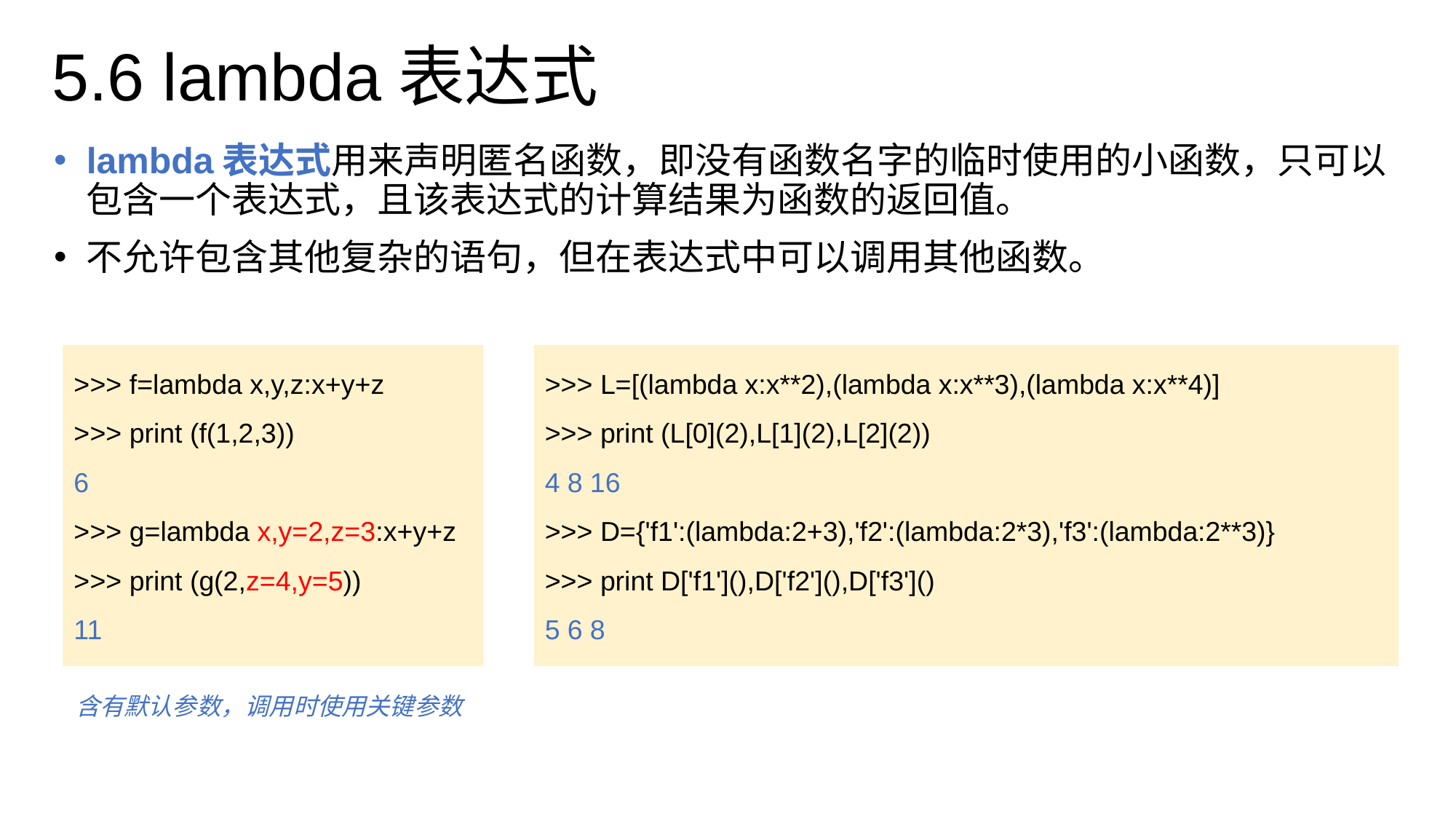

# 5.6 lambda表达式
lambda表达式用来声明匿名函数，即没有函数名字的临时使用的小函数，只可以包含一个表达式，且该表达式的计算结果为函数的返回值。
不允许包含其他复杂的语句，但在表达式中可以调用其他函数。

>>> f=lambda x,y,z:x+y+z
>>> print (f(1,2,3))
6
>>> g=lambda x,y=2,z=3:x+y+z
>>> print (g(2,z=4,y=5))
11
>>> L=[(lambda x:x**2),(lambda x:x**3),(lambda x:x**4)]
>>> print (L[0](2),L[1](2),L[2](2))
4 8 16
>>> D={'f1':(lambda:2+3),'f2':(lambda:2*3),'f3':(lambda:2**3)}
>>> print D['f1'](),D['f2'](),D['f3']()
5 6 8
含有默认参数，调用时使用关键参数